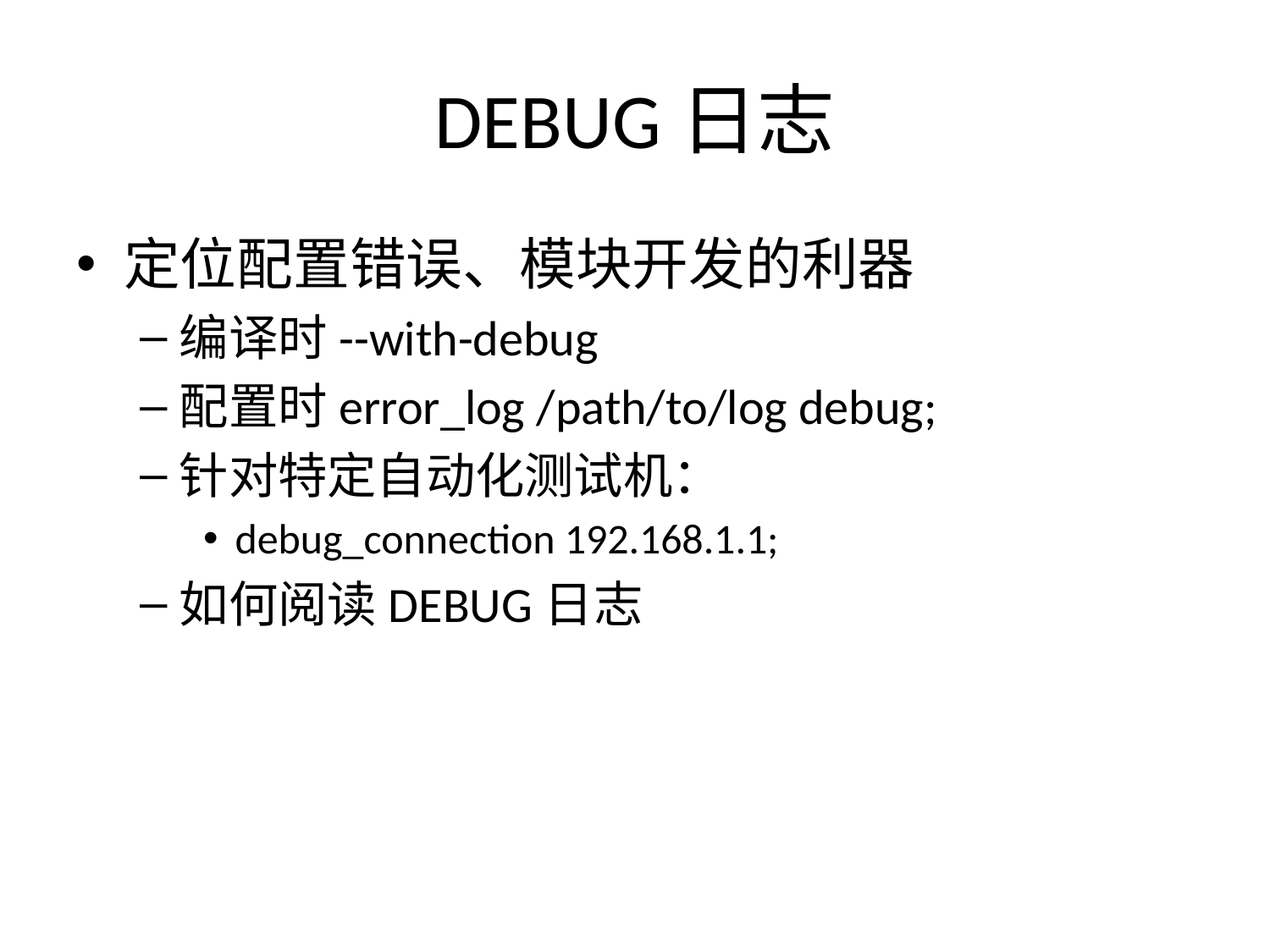

# DEBUG日志
定位配置错误、模块开发的利器
编译时--with-debug
配置时error_log /path/to/log debug;
针对特定自动化测试机：
debug_connection 192.168.1.1;
如何阅读DEBUG日志